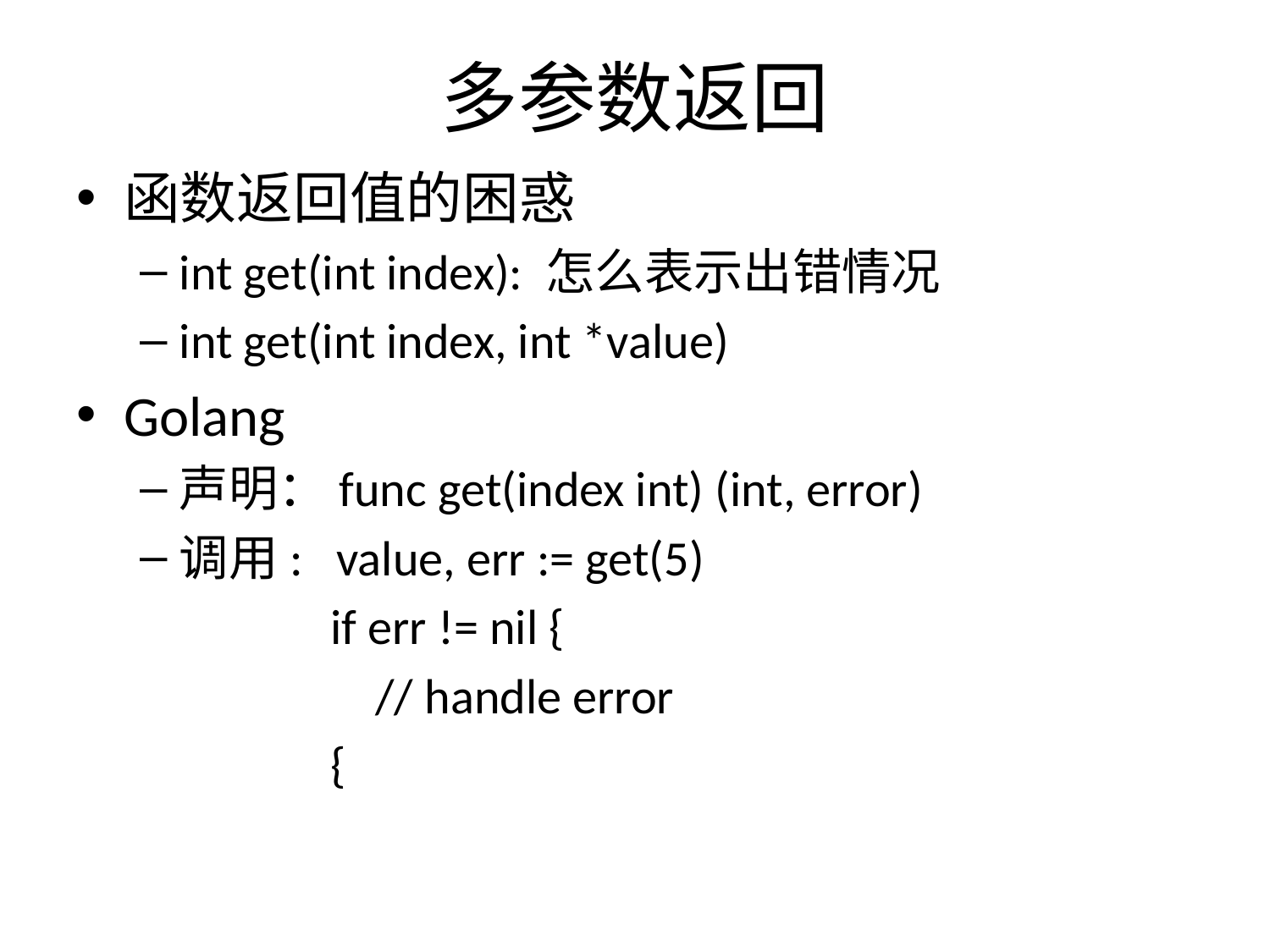

# 多参数返回
函数返回值的困惑
int get(int index): 怎么表示出错情况
int get(int index, int *value)
Golang
声明：func get(index int) (int, error)
调用:   value, err := get(5)
                 if err != nil {
                     // handle error
                 {